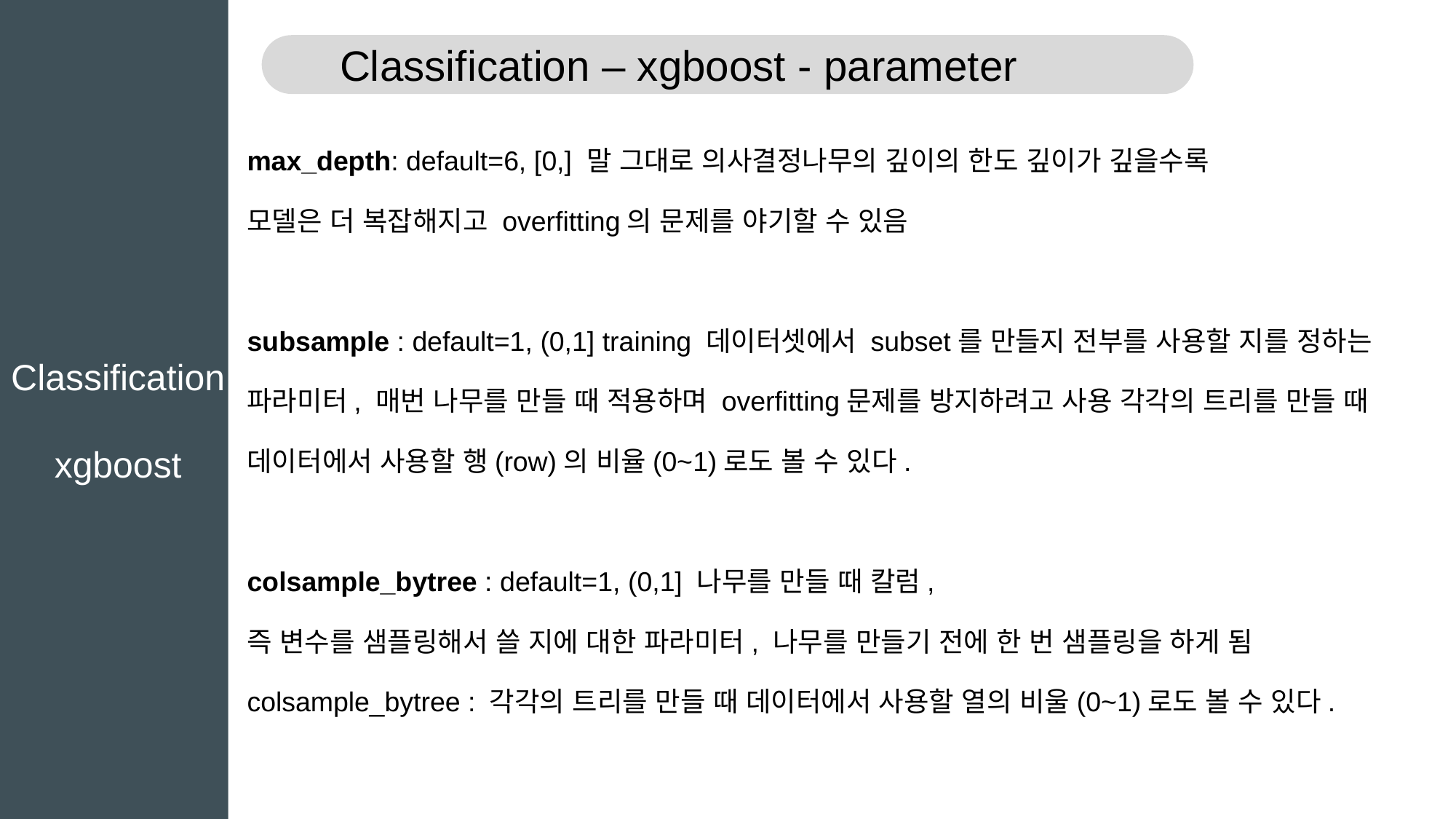

Classification – xgboost - parameter

max_depth: default=6, [0,] 말 그대로 의사결정나무의 깊이의 한도 깊이가 깊을수록
모델은 더 복잡해지고 overfitting의 문제를 야기할 수 있음

subsample : default=1, (0,1] training 데이터셋에서 subset를 만들지 전부를 사용할 지를 정하는
파라미터, 매번 나무를 만들 때 적용하며 overfitting문제를 방지하려고 사용 각각의 트리를 만들 때
데이터에서 사용할 행(row)의 비율(0~1)로도 볼 수 있다.

colsample_bytree : default=1, (0,1] 나무를 만들 때 칼럼,
즉 변수를 샘플링해서 쓸 지에 대한 파라미터, 나무를 만들기 전에 한 번 샘플링을 하게 됨
colsample_bytree : 각각의 트리를 만들 때 데이터에서 사용할 열의 비울(0~1)로도 볼 수 있다.
Classification

xgboost